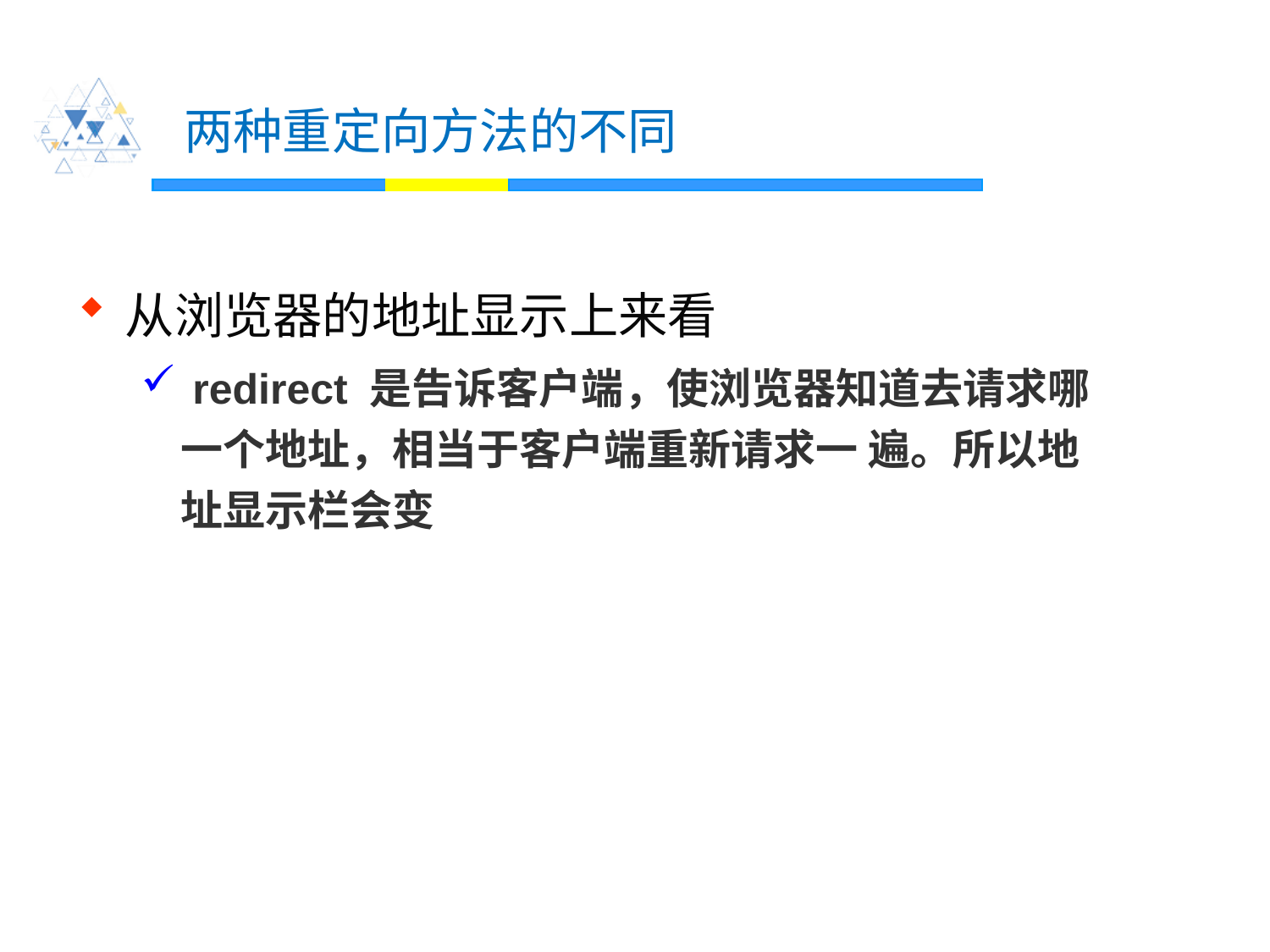

# 两种重定向方法的不同
从浏览器的地址显示上来看
 redirect 是告诉客户端，使浏览器知道去请求哪一个地址，相当于客户端重新请求一 遍。所以地址显示栏会变